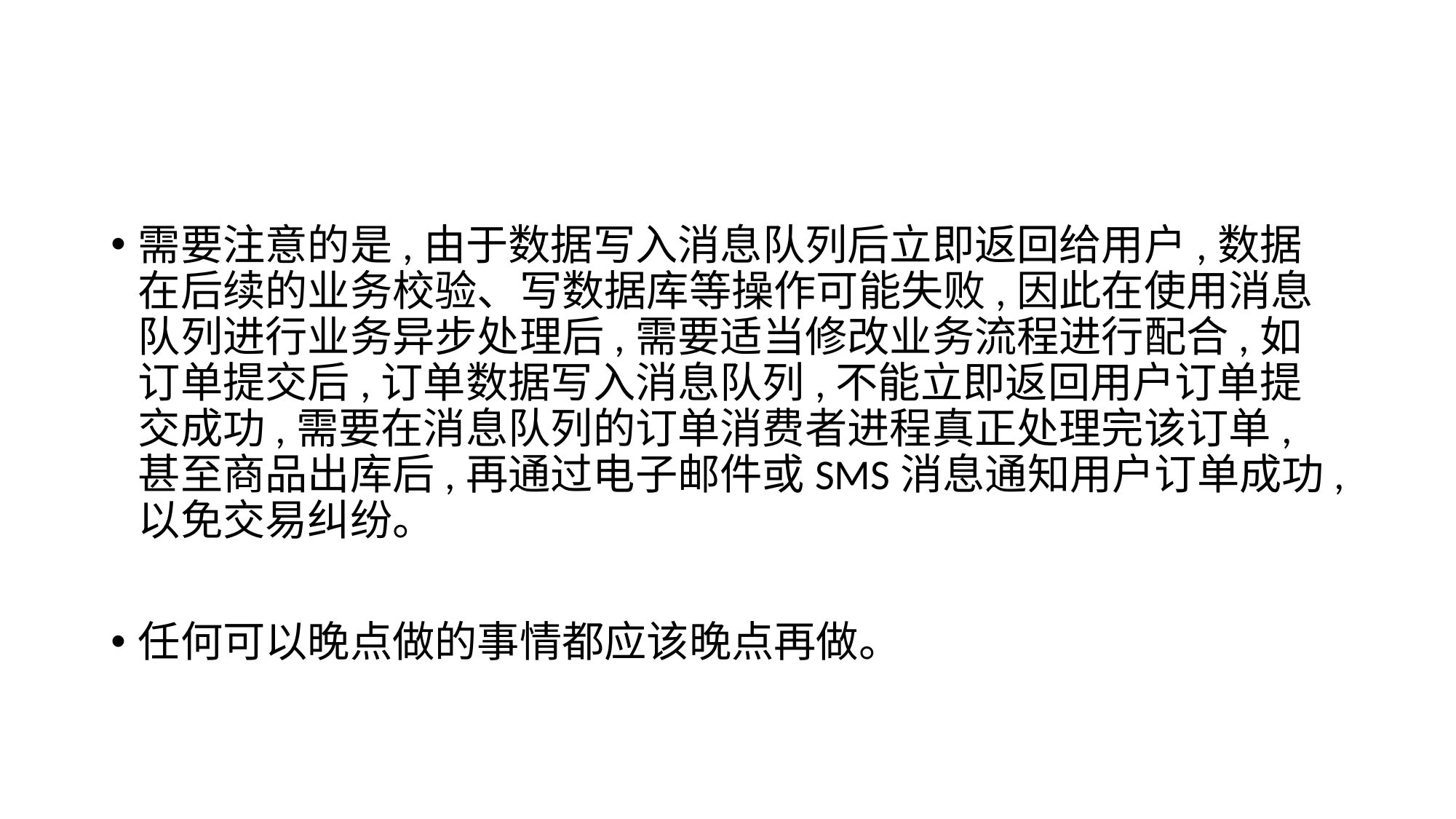

#
需要注意的是,由于数据写入消息队列后立即返回给用户,数据在后续的业务校验、写数据库等操作可能失败,因此在使用消息队列进行业务异步处理后,需要适当修改业务流程进行配合,如订单提交后,订单数据写入消息队列,不能立即返回用户订单提交成功,需要在消息队列的订单消费者进程真正处理完该订单,甚至商品出库后,再通过电子邮件或SMS消息通知用户订单成功,以免交易纠纷。

任何可以晚点做的事情都应该晚点再做。